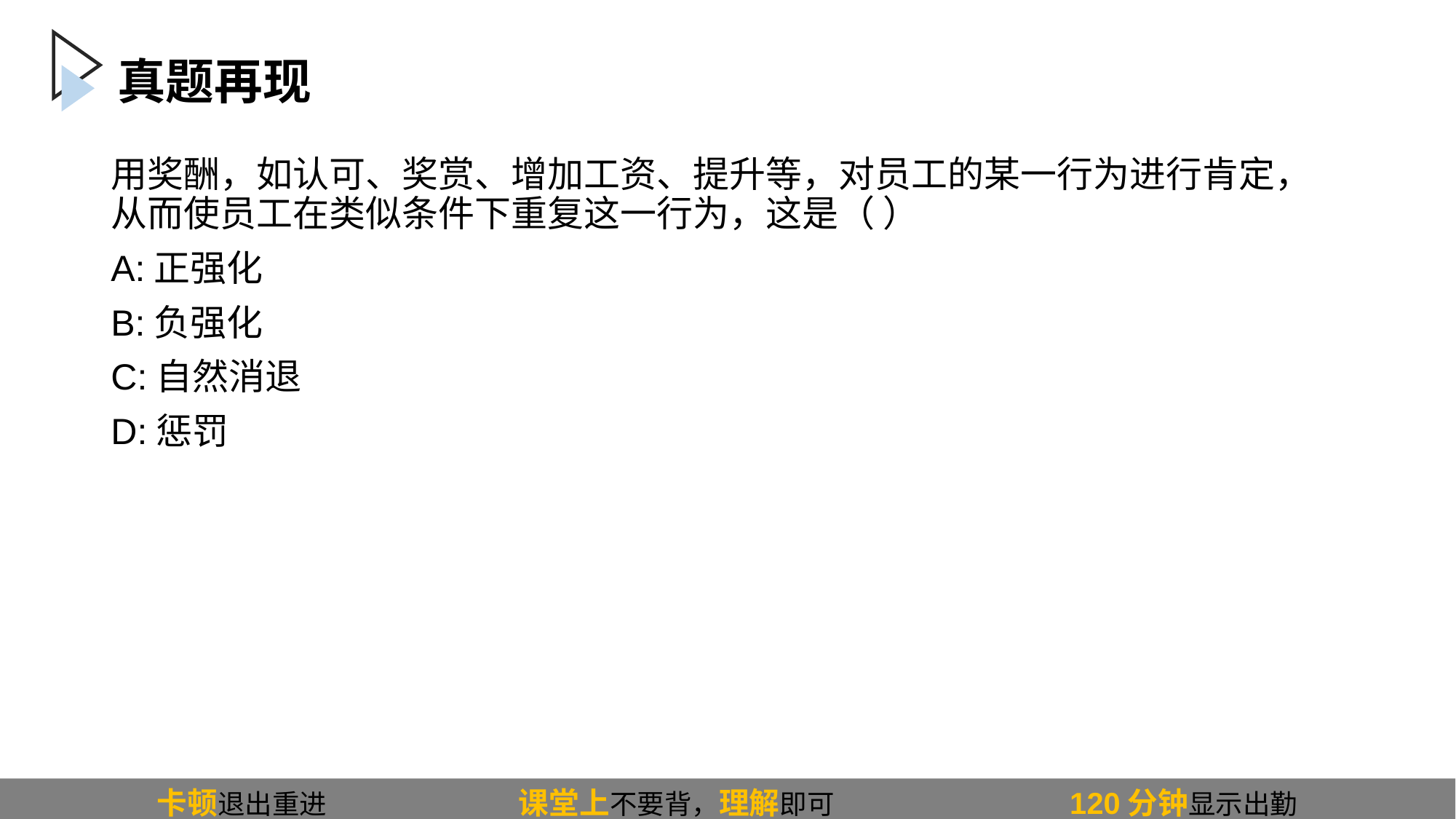

# 真题再现
用奖酬，如认可、奖赏、增加工资、提升等，对员工的某一行为进行肯定，从而使员工在类似条件下重复这一行为，这是（ ）
A:正强化
B:负强化
C:自然消退
D:惩罚